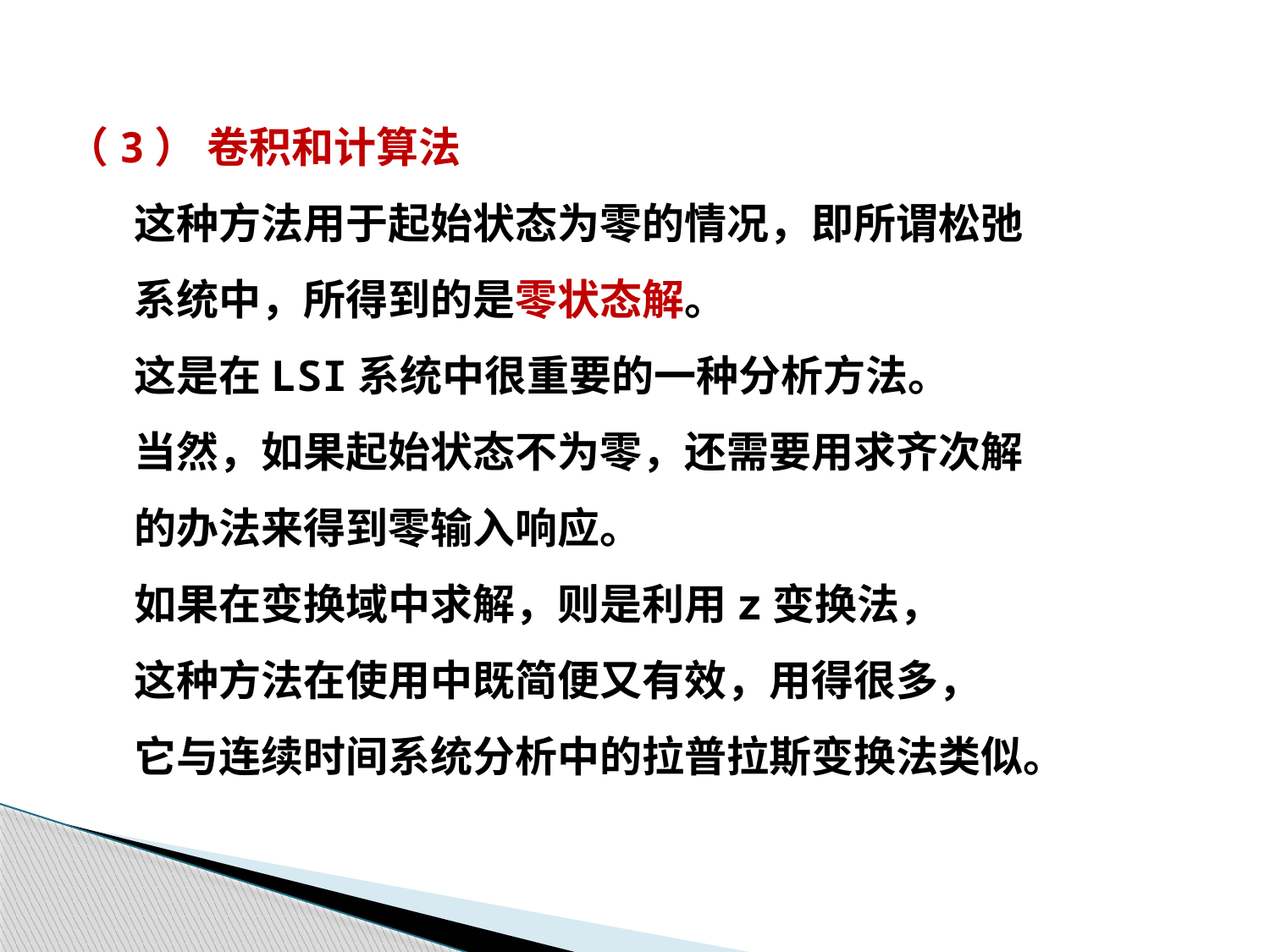

（3） 卷积和计算法
      这种方法用于起始状态为零的情况，即所谓松弛
      系统中，所得到的是零状态解。
      这是在LSI系统中很重要的一种分析方法。
      当然，如果起始状态不为零，还需要用求齐次解
      的办法来得到零输入响应。
      如果在变换域中求解，则是利用z变换法，
      这种方法在使用中既简便又有效，用得很多，
      它与连续时间系统分析中的拉普拉斯变换法类似。